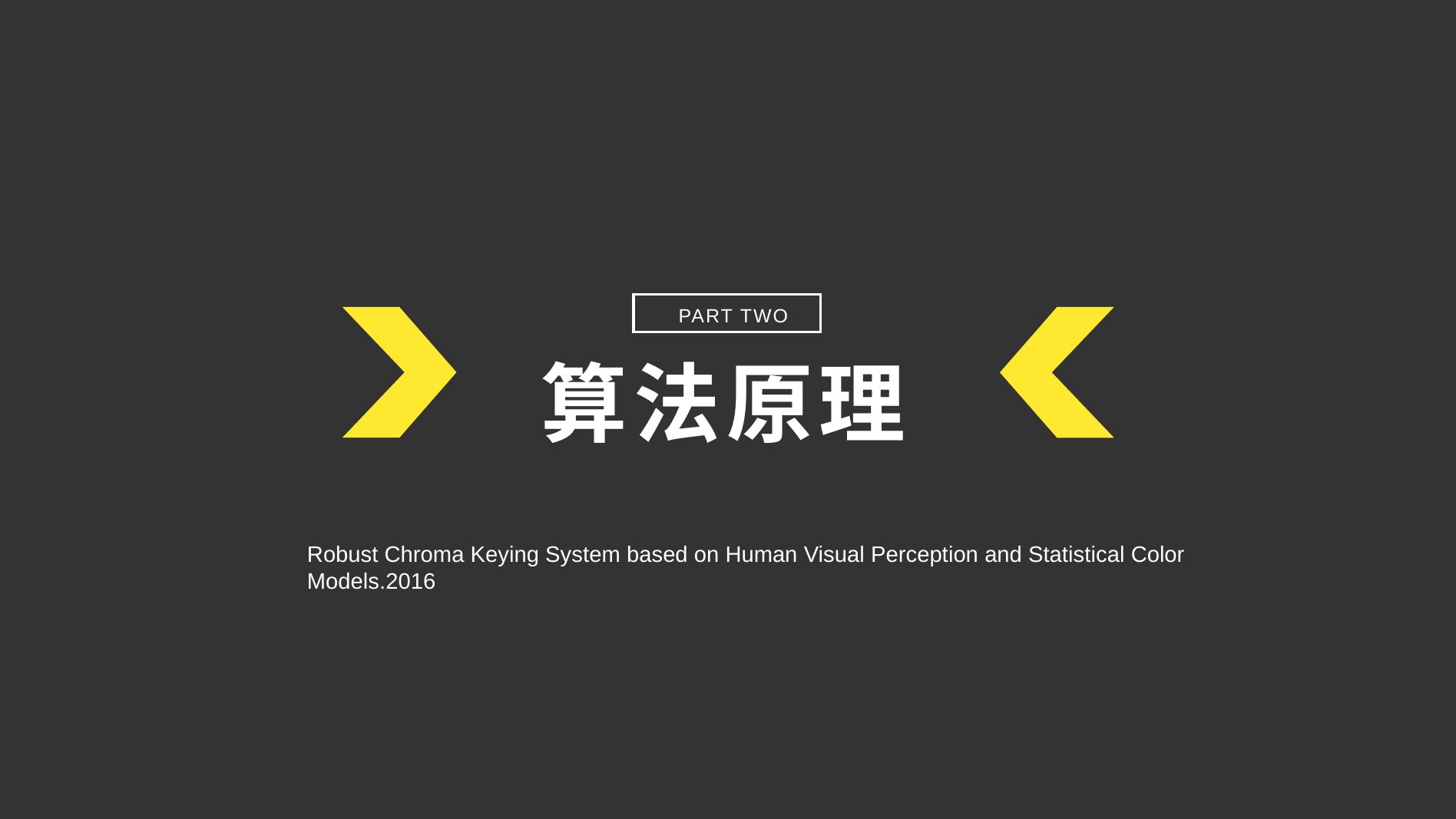

PART TWO

算法原理
Robust Chroma Keying System based on Human Visual Perception and Statistical Color Models.2016